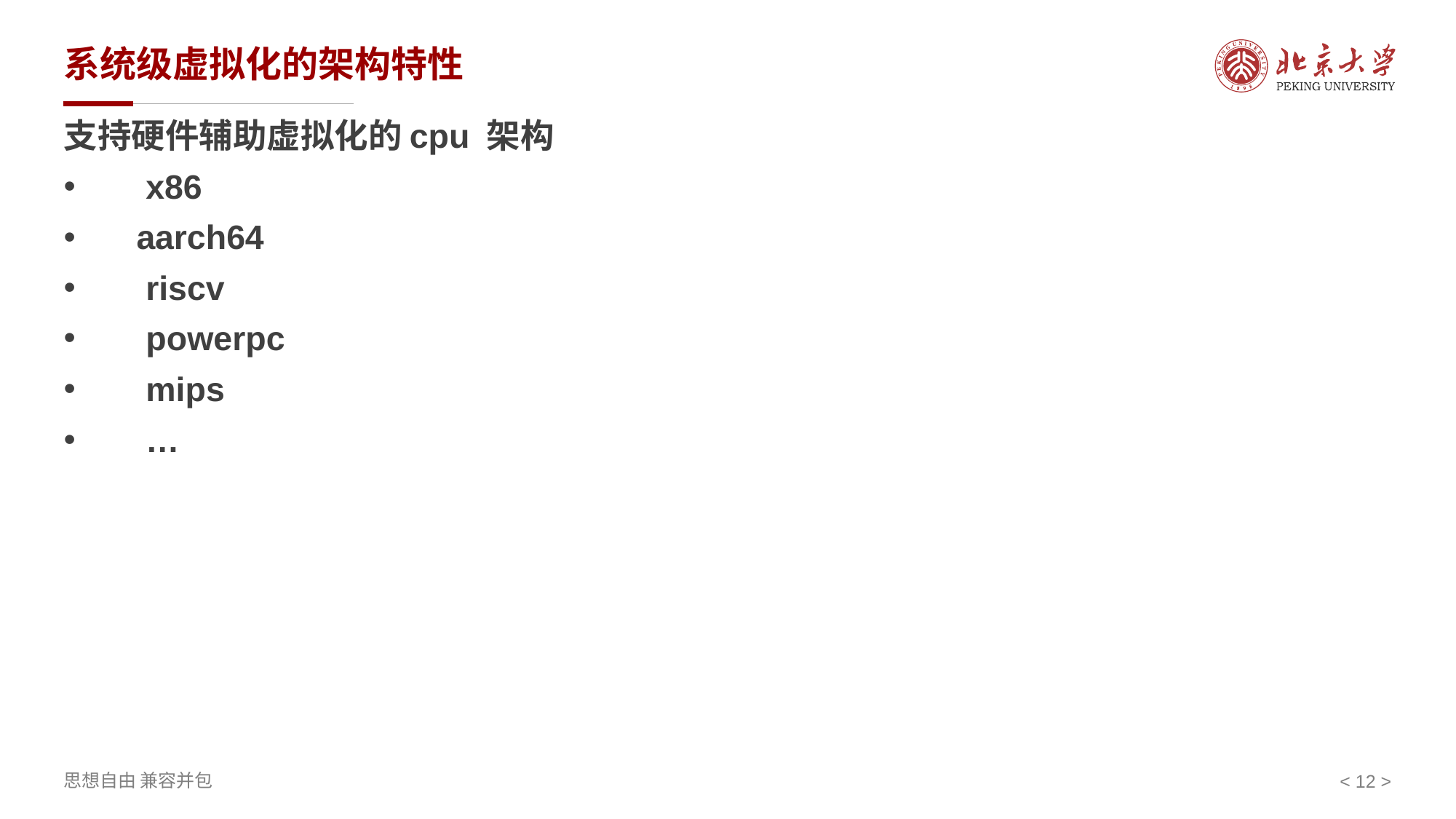

# 系统级虚拟化的架构特性
支持硬件辅助虚拟化的cpu 架构
      x86
     aarch64
      riscv
      powerpc
      mips
      …
< 12 >